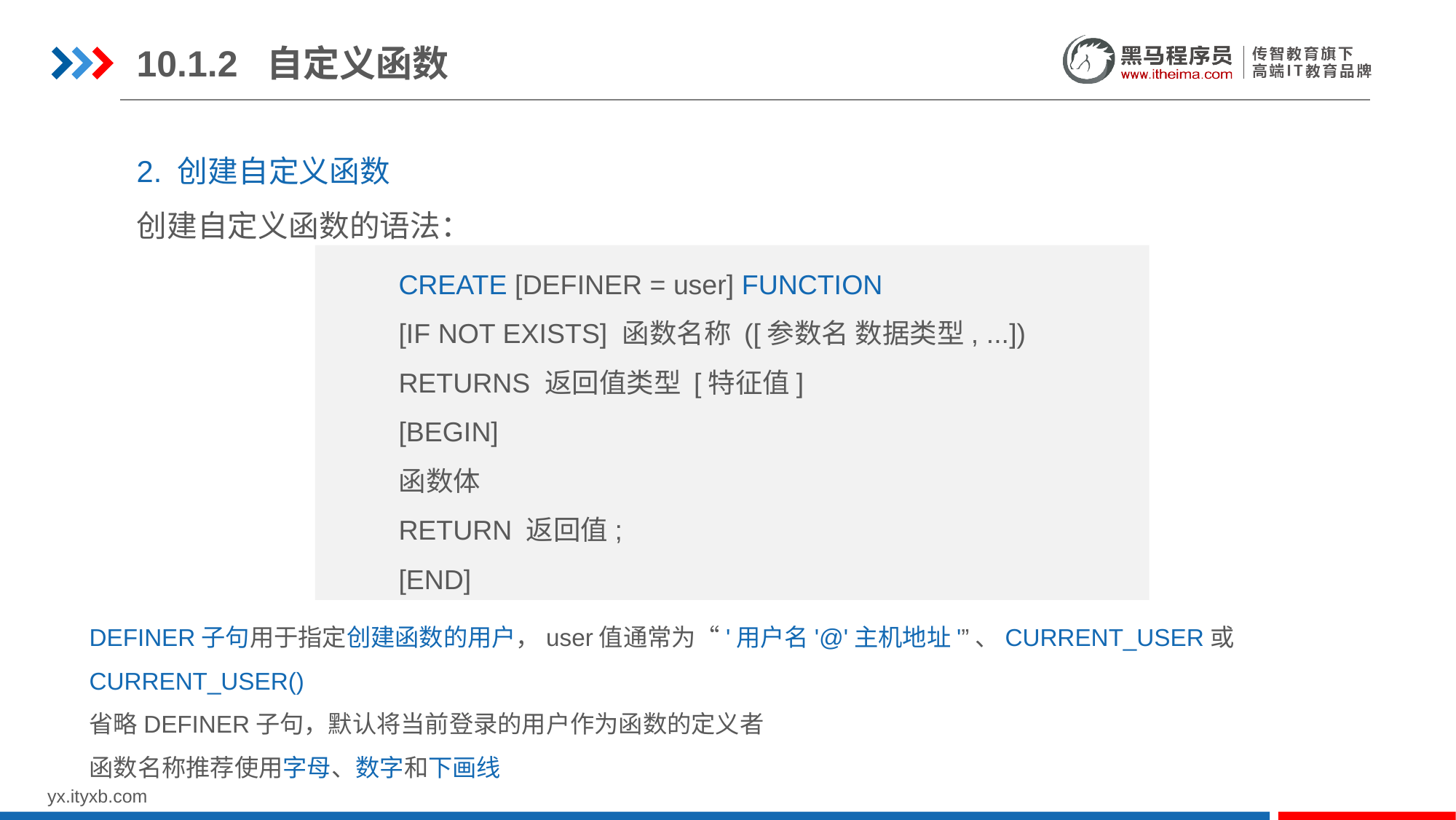

10.1.2  自定义函数
2. 创建自定义函数
创建自定义函数的语法：
CREATE [DEFINER = user] FUNCTION
[IF NOT EXISTS] 函数名称 ([参数名 数据类型, ...])
RETURNS 返回值类型 [特征值]
[BEGIN]
函数体
RETURN 返回值;
[END]
DEFINER子句用于指定创建函数的用户，user值通常为“'用户名'@'主机地址'”、CURRENT_USER或CURRENT_USER()
省略DEFINER子句，默认将当前登录的用户作为函数的定义者
函数名称推荐使用字母、数字和下画线